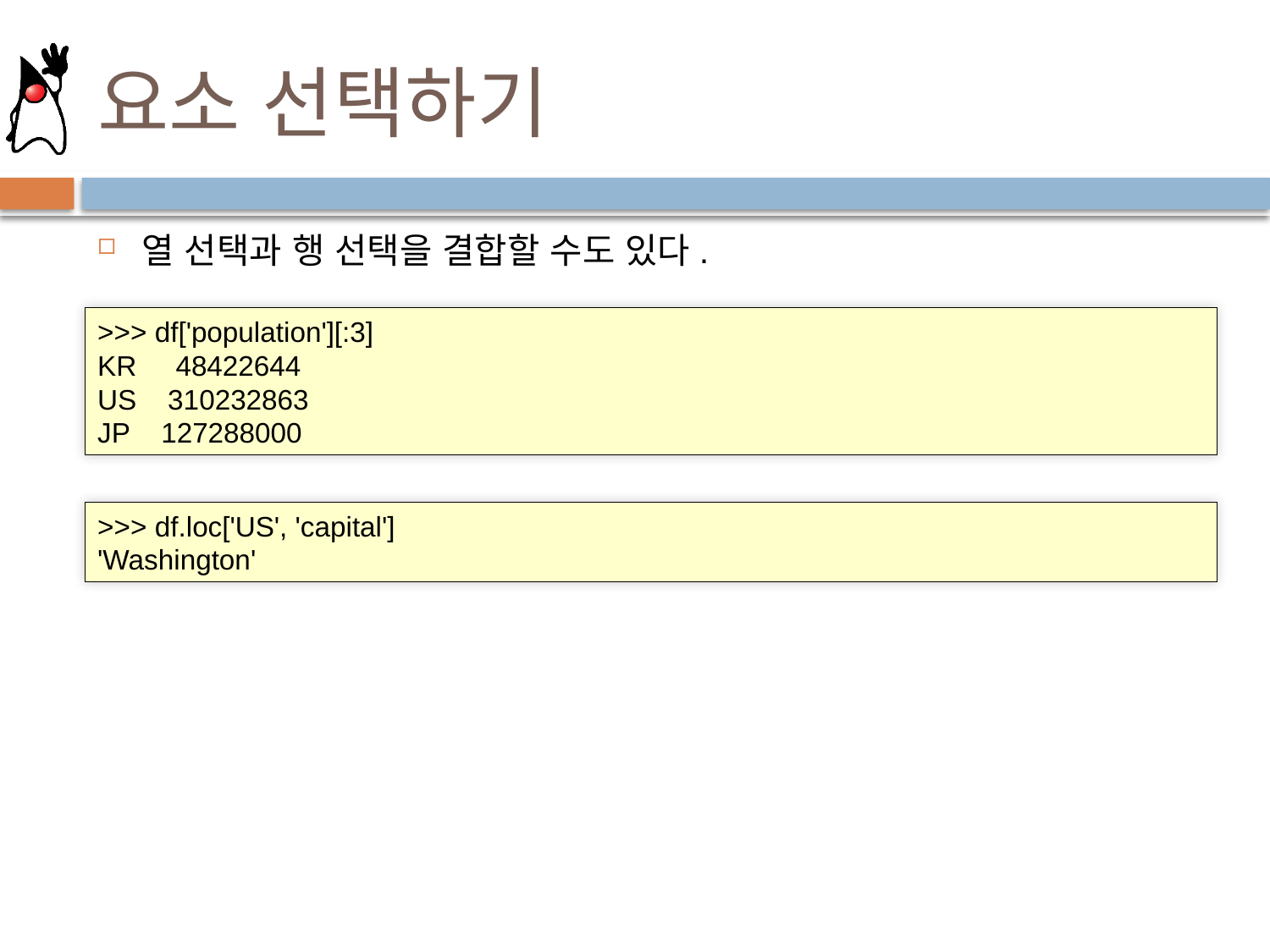

# 요소 선택하기
열 선택과 행 선택을 결합할 수도 있다.
>>> df['population'][:3]
KR     48422644
US    310232863
JP    127288000
>>> df.loc['US', 'capital']
'Washington'